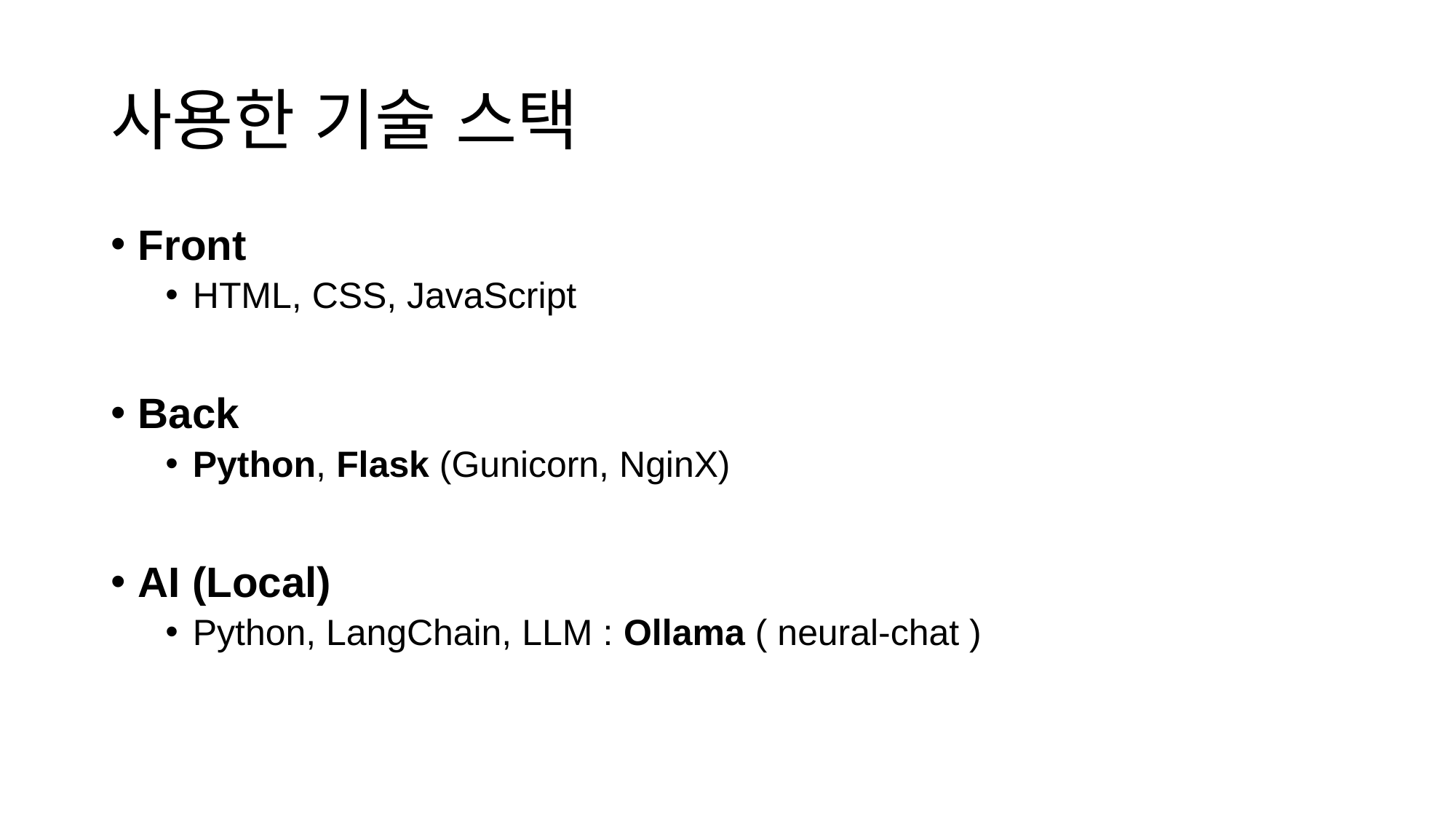

# 사용한 기술 스택
Front
HTML, CSS, JavaScript

Back
Python, Flask (Gunicorn, NginX)

AI (Local)
Python, LangChain, LLM : Ollama ( neural-chat )